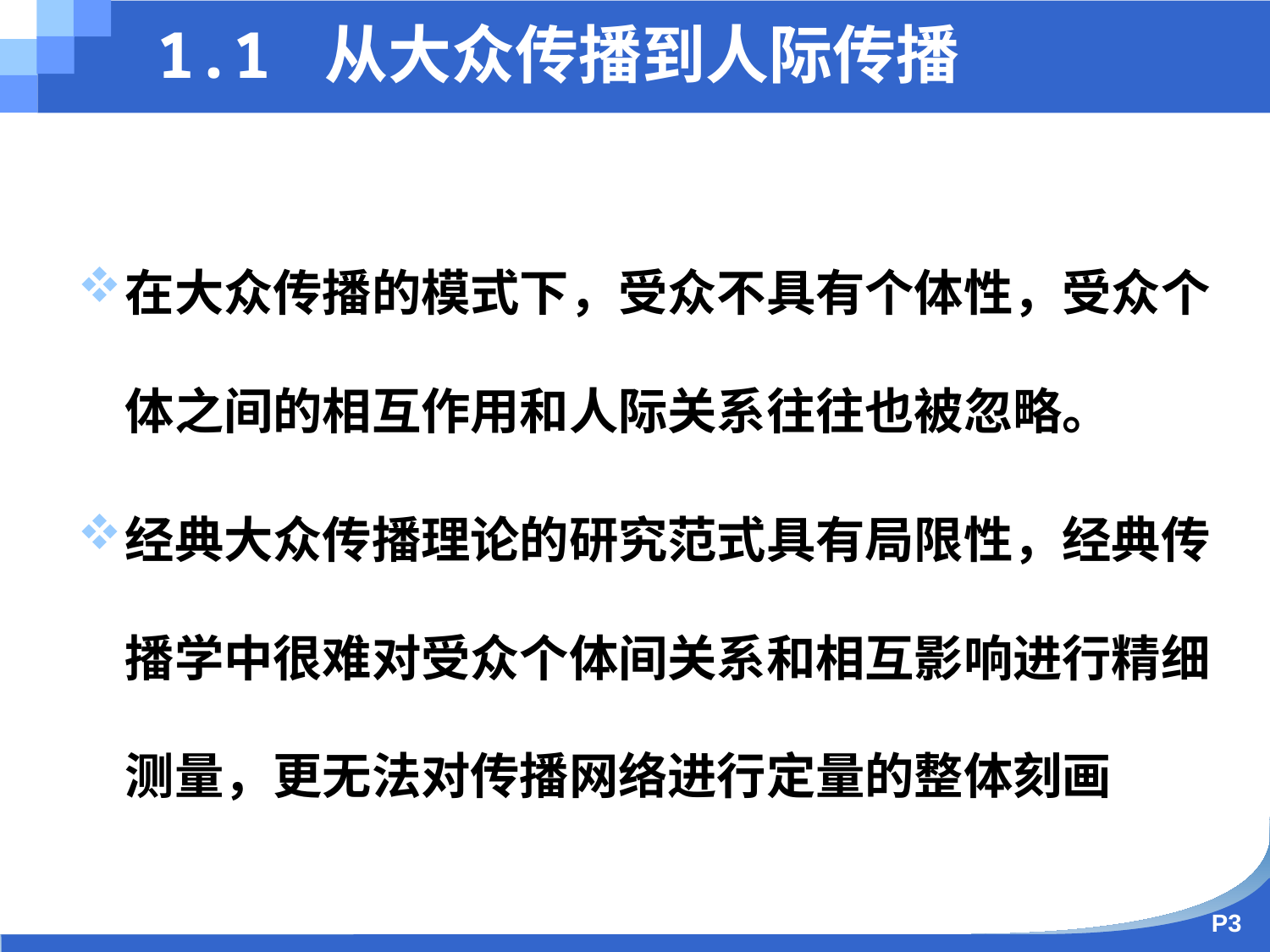

1.1 从大众传播到人际传播
在大众传播的模式下，受众不具有个体性，受众个体之间的相互作用和人际关系往往也被忽略。
经典大众传播理论的研究范式具有局限性，经典传播学中很难对受众个体间关系和相互影响进行精细测量，更无法对传播网络进行定量的整体刻画
P3